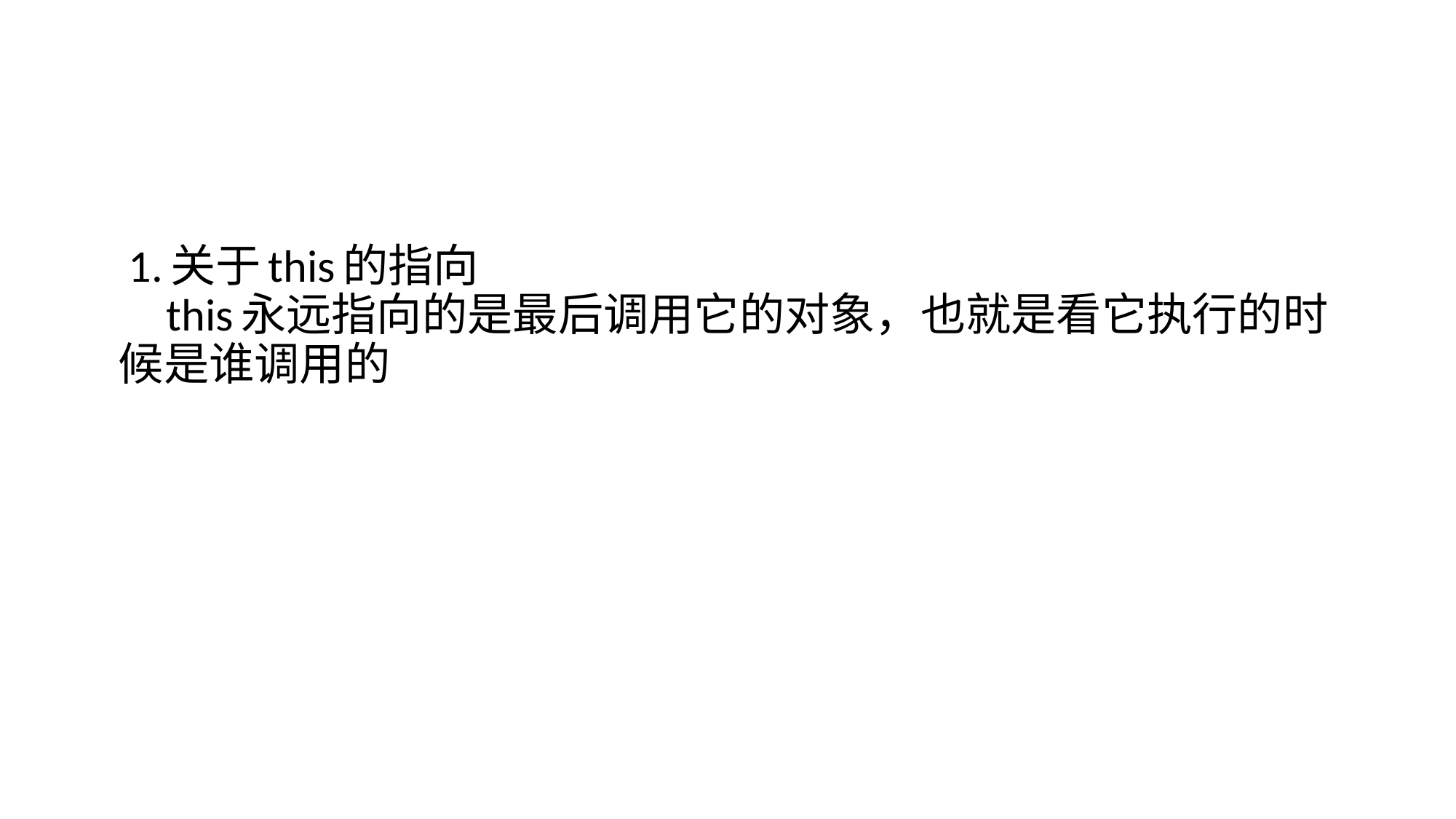

# 1.关于this的指向 this永远指向的是最后调用它的对象，也就是看它执行的时候是谁调用的